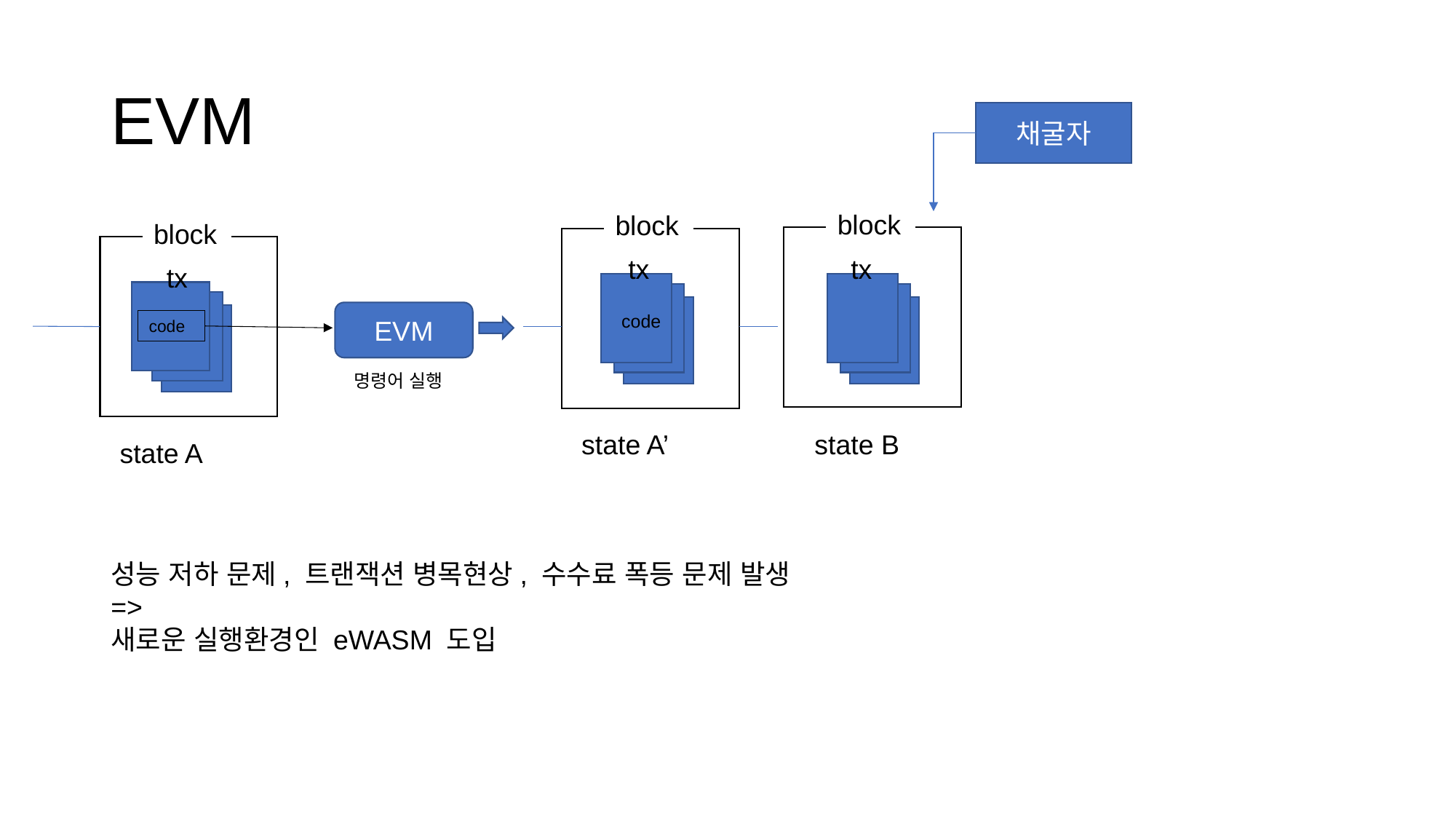

# EVM
채굴자
block

block

block

tx
tx
tx

EVM
code

code

명령어 실행
state A’
state B
state A
성능 저하 문제, 트랜잭션 병목현상, 수수료 폭등 문제 발생
=>
새로운 실행환경인 eWASM 도입